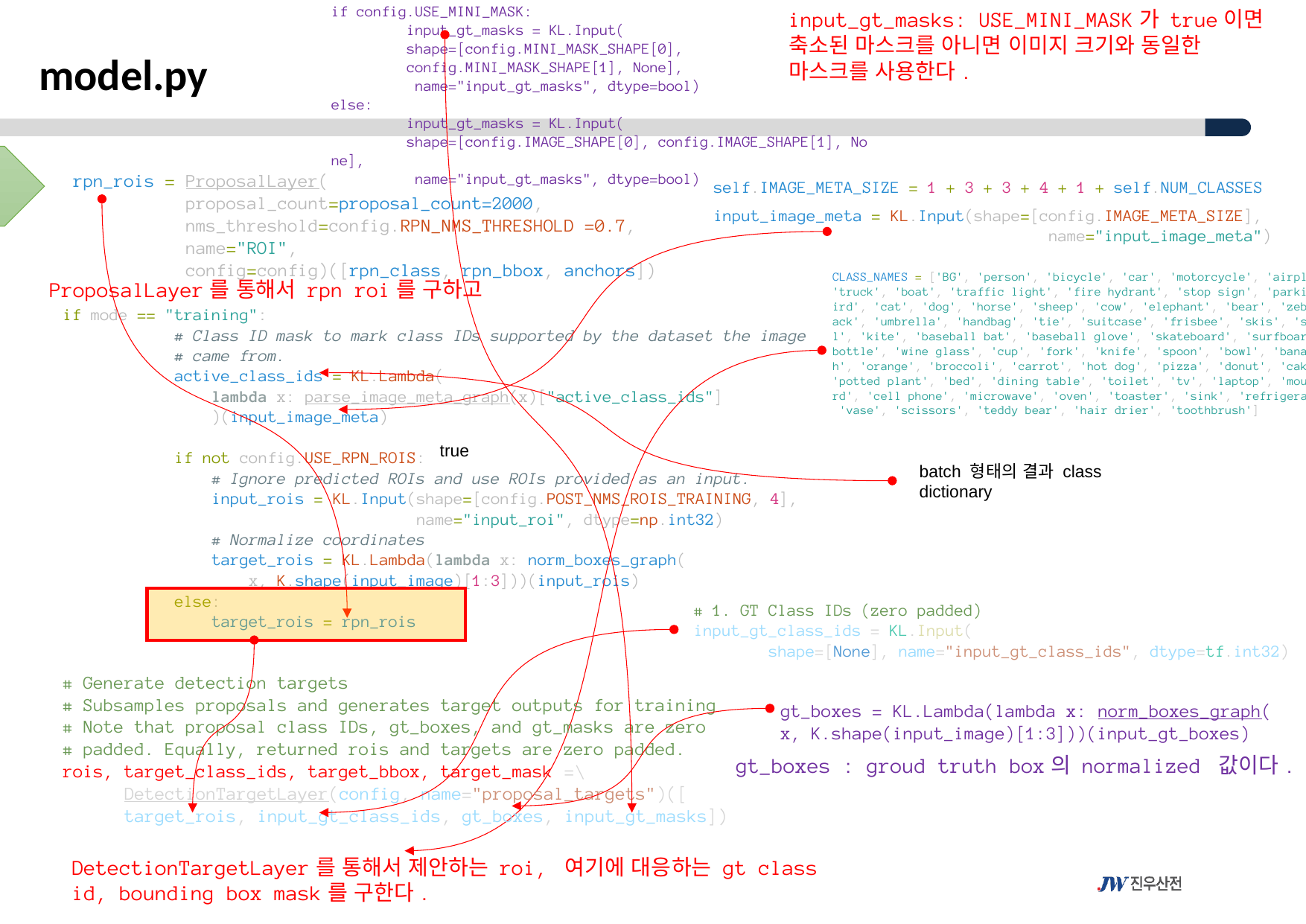

input_gt_masks: USE_MINI_MASK가 true이면
축소된 마스크를 아니면 이미지 크기와 동일한
마스크를 사용한다.
if config.USE_MINI_MASK:
         input_gt_masks = KL.Input(
         shape=[config.MINI_MASK_SHAPE[0],
         config.MINI_MASK_SHAPE[1], None],
          name="input_gt_masks", dtype=bool)
else:
         input_gt_masks = KL.Input(
         shape=[config.IMAGE_SHAPE[0], config.IMAGE_SHAPE[1], None],
          name="input_gt_masks", dtype=bool)
model.py

 rpn_rois = ProposalLayer(
            proposal_count=proposal_count=2000,
            nms_threshold=config.RPN_NMS_THRESHOLD =0.7,
            name="ROI",
            config=config)([rpn_class, rpn_bbox, anchors])
self.IMAGE_META_SIZE = 1 + 3 + 3 + 4 + 1 + self.NUM_CLASSES
input_image_meta = KL.Input(shape=[config.IMAGE_META_SIZE],
                                    name="input_image_meta")
CLASS_NAMES = ['BG', 'person', 'bicycle', 'car', 'motorcycle', 'airplane', 'bus', 'train', 'truck', 'boat', 'traffic light', 'fire hydrant', 'stop sign', 'parking meter', 'bench', 'bird', 'cat', 'dog', 'horse', 'sheep', 'cow', 'elephant', 'bear', 'zebra', 'giraffe', 'backpack', 'umbrella', 'handbag', 'tie', 'suitcase', 'frisbee', 'skis', 'snowboard', 'sports ball', 'kite', 'baseball bat', 'baseball glove', 'skateboard', 'surfboard', 'tennis racket', 'bottle', 'wine glass', 'cup', 'fork', 'knife', 'spoon', 'bowl', 'banana', 'apple', 'sandwich', 'orange', 'broccoli', 'carrot', 'hot dog', 'pizza', 'donut', 'cake', 'chair', 'couch', 'potted plant', 'bed', 'dining table', 'toilet', 'tv', 'laptop', 'mouse', 'remote', 'keyboard', 'cell phone', 'microwave', 'oven', 'toaster', 'sink', 'refrigerator', 'book', 'clock', 'vase', 'scissors', 'teddy bear', 'hair drier', 'toothbrush']

ProposalLayer를 통해서 rpn roi를 구하고
if mode == "training":
            # Class ID mask to mark class IDs supported by the dataset the image
            # came from.
            active_class_ids = KL.Lambda(
                lambda x: parse_image_meta_graph(x)["active_class_ids"]
                )(input_image_meta)
            if not config.USE_RPN_ROIS:
                # Ignore predicted ROIs and use ROIs provided as an input.
                input_rois = KL.Input(shape=[config.POST_NMS_ROIS_TRAINING, 4],
                                      name="input_roi", dtype=np.int32)
                # Normalize coordinates
                target_rois = KL.Lambda(lambda x: norm_boxes_graph(
                    x, K.shape(input_image)[1:3]))(input_rois)
            else:
                target_rois = rpn_rois
true
batch 형태의 결과 class dictionary

 # 1. GT Class IDs (zero padded)
 input_gt_class_ids = KL.Input(
         shape=[None], name="input_gt_class_ids", dtype=tf.int32)
# Generate detection targets
# Subsamples proposals and generates target outputs for training
# Note that proposal class IDs, gt_boxes, and gt_masks are zero
# padded. Equally, returned rois and targets are zero padded.
rois, target_class_ids, target_bbox, target_mask =\
      DetectionTargetLayer(config, name="proposal_targets")([
      target_rois, input_gt_class_ids, gt_boxes, input_gt_masks])
gt_boxes = KL.Lambda(lambda x: norm_boxes_graph(
x, K.shape(input_image)[1:3]))(input_gt_boxes)
gt_boxes : groud truth box의 normalized 값이다.
DetectionTargetLayer를 통해서 제안하는 roi, 여기에 대응하는 gt class id, bounding box mask를 구한다.